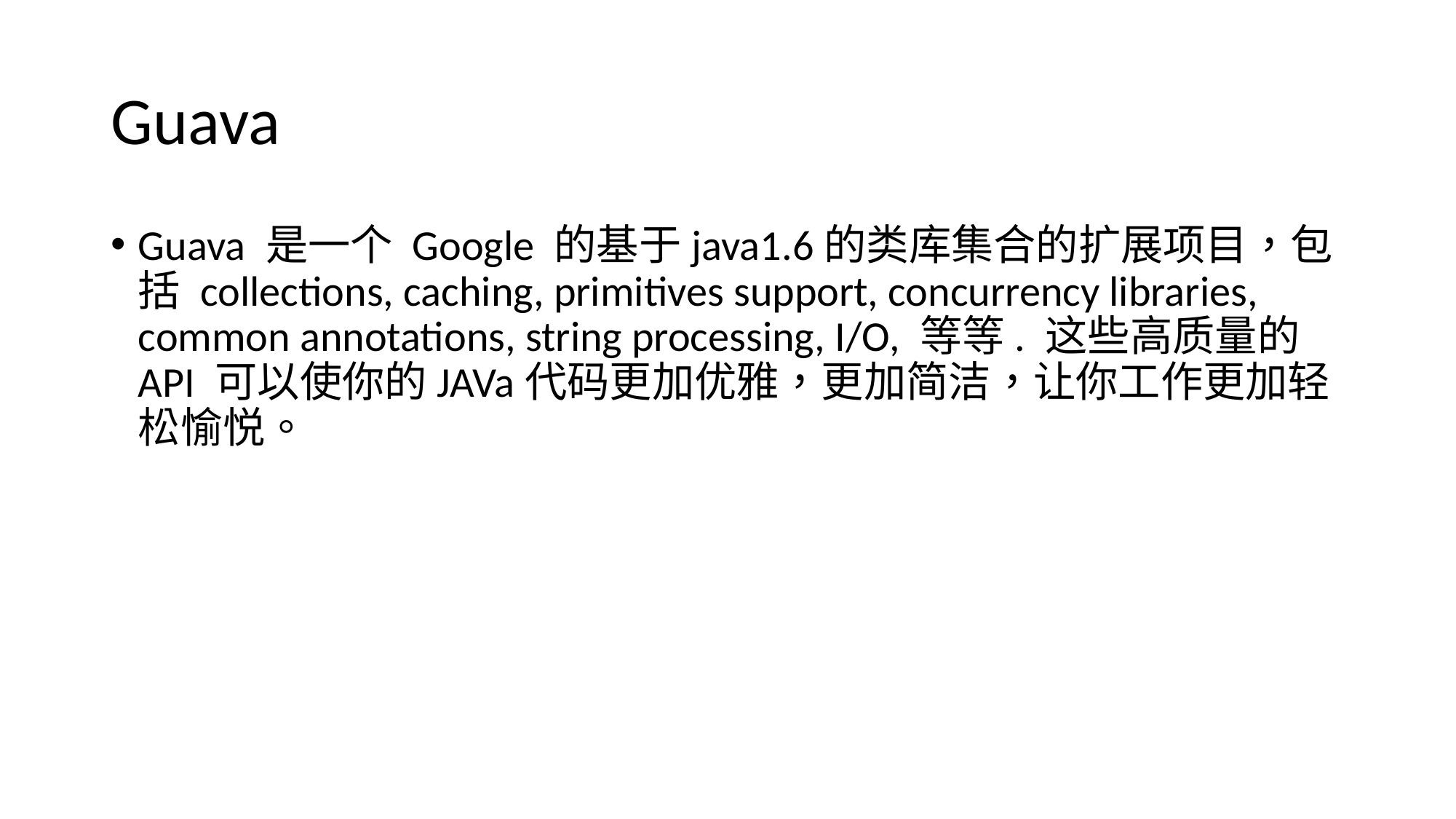

# Guava
Guava 是一个 Google 的基于java1.6的类库集合的扩展项目，包括 collections, caching, primitives support, concurrency libraries, common annotations, string processing, I/O, 等等. 这些高质量的 API 可以使你的JAVa代码更加优雅，更加简洁，让你工作更加轻松愉悦。